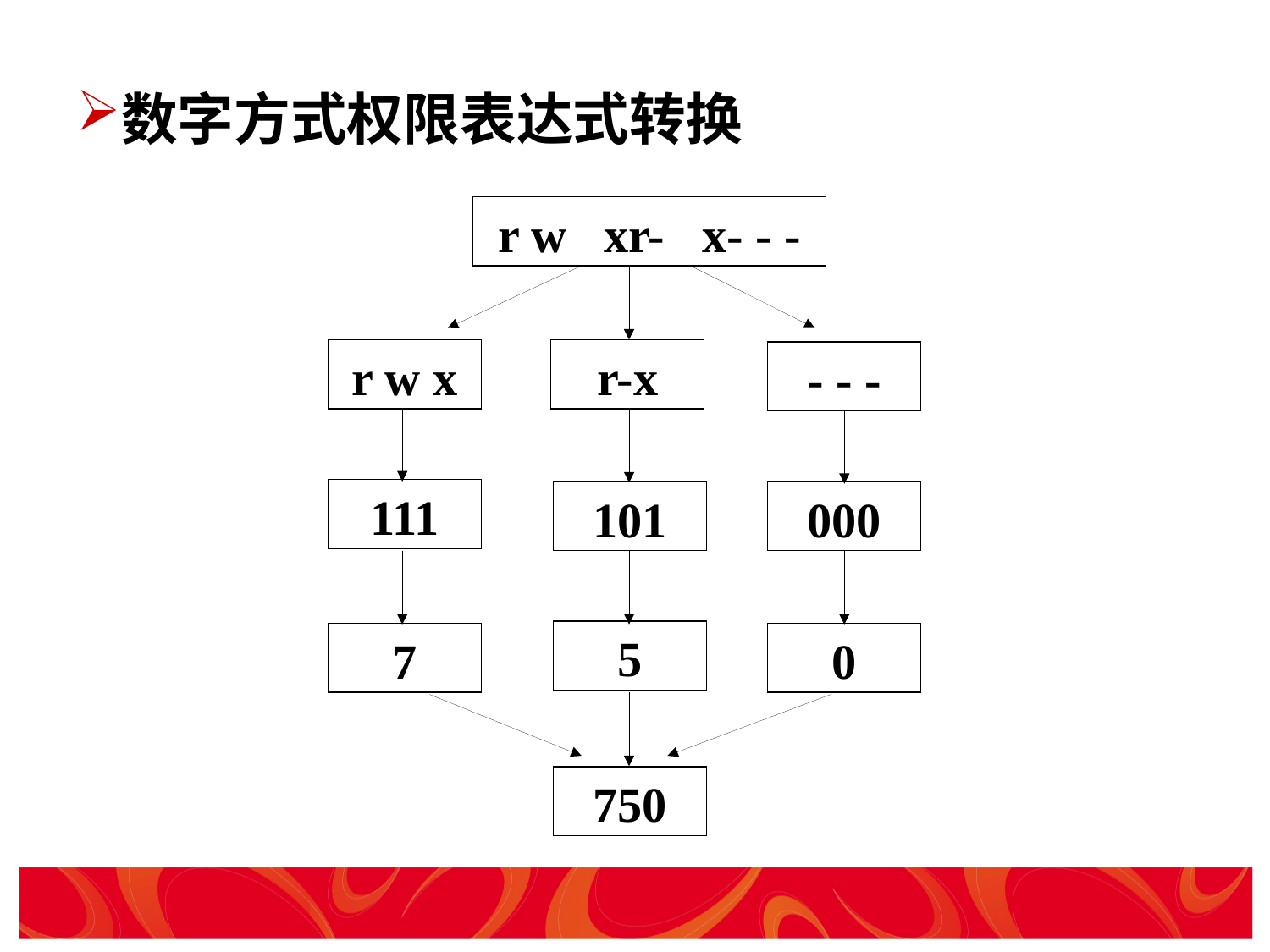

# 数字方式权限表达式转换
r w   xr-   x- - -
r w x
r-x
- - -
111
101
000
5
7
0
750